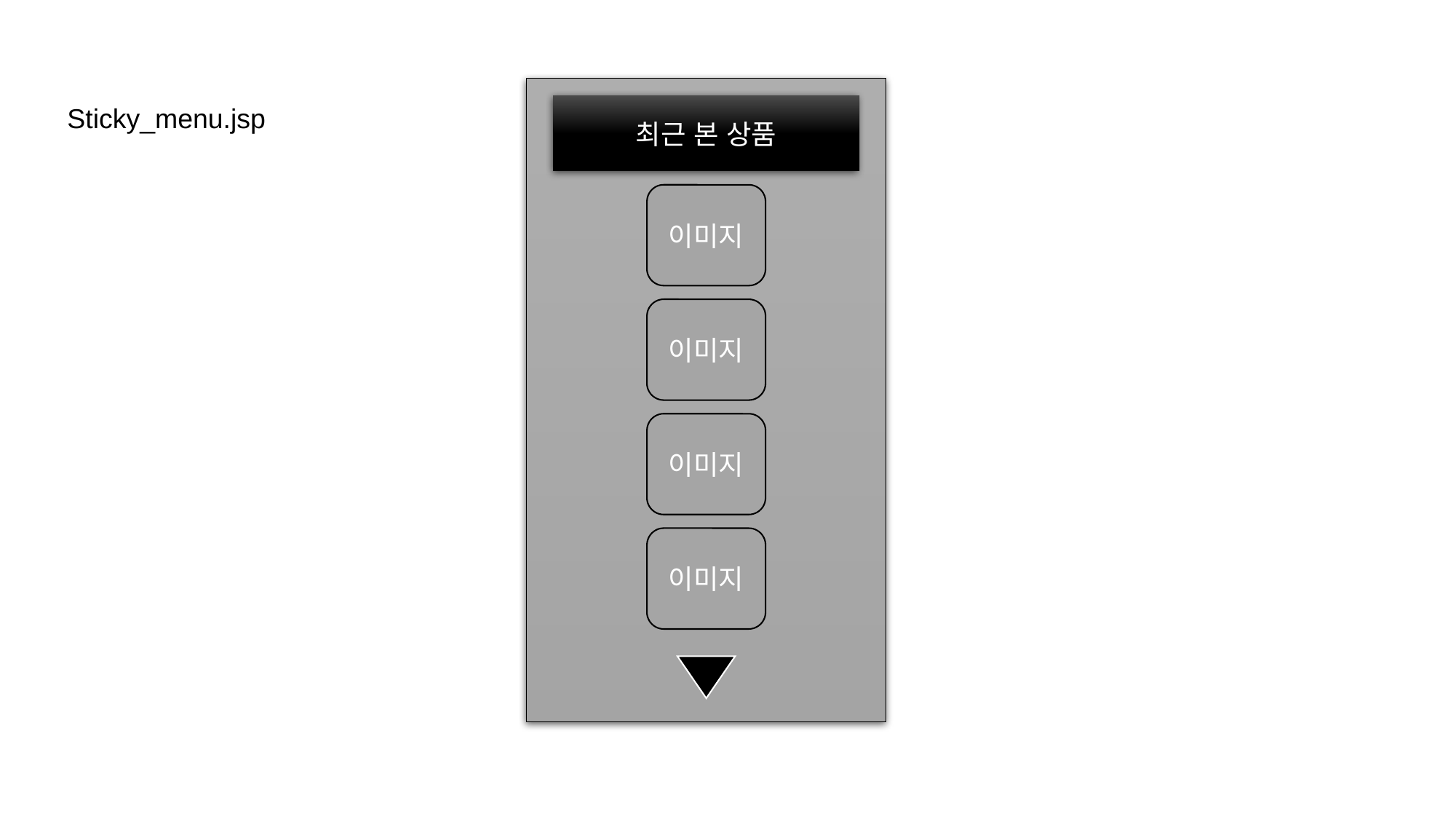

최근 본 상품
이미지
이미지
이미지
이미지

Sticky_menu.jsp